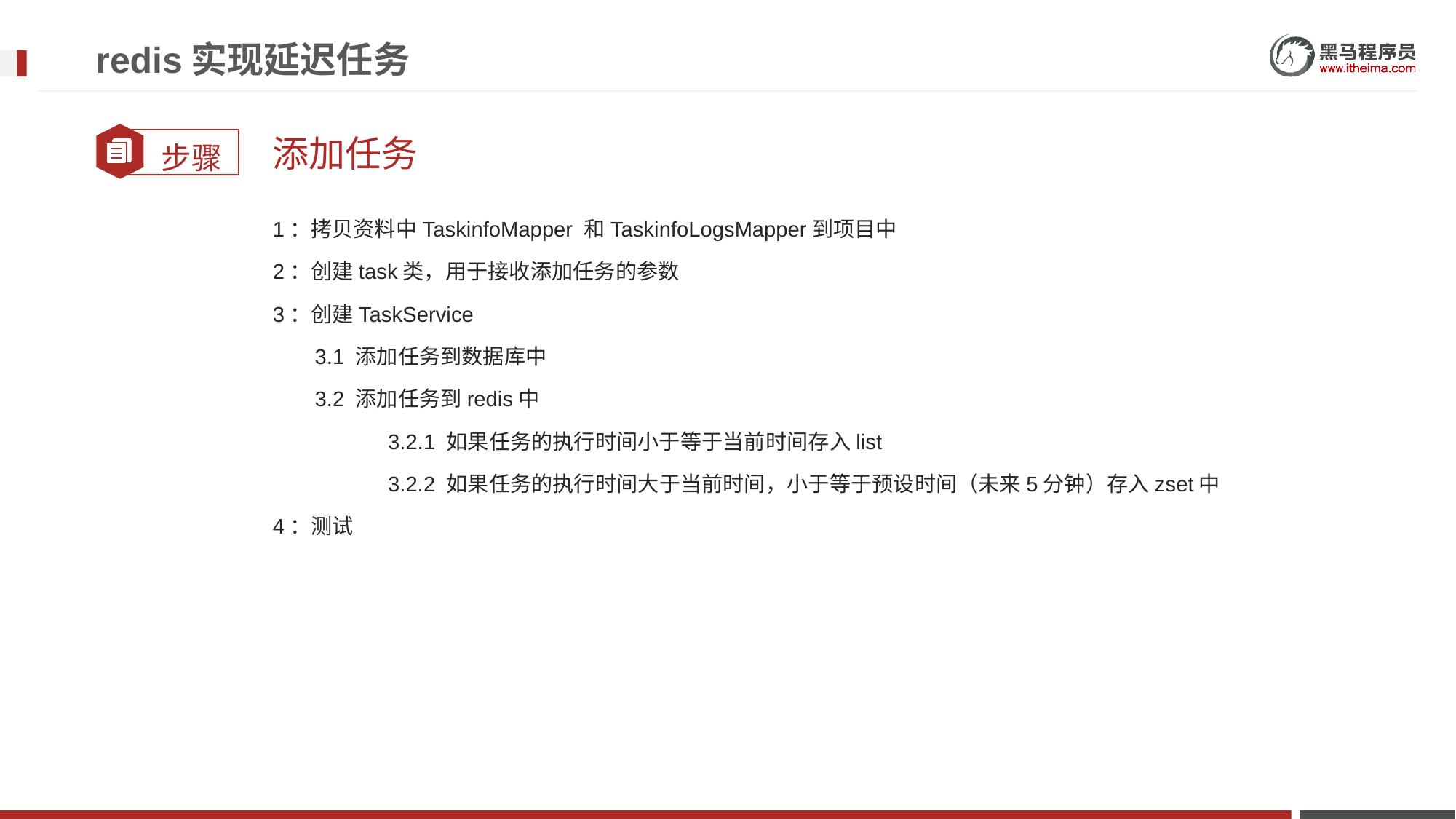

# redis实现延迟任务
添加任务
1：拷贝资料中TaskinfoMapper 和TaskinfoLogsMapper到项目中
2：创建task类，用于接收添加任务的参数
3：创建TaskService
       3.1 添加任务到数据库中
       3.2 添加任务到redis中
	 3.2.1 如果任务的执行时间小于等于当前时间存入list
	 3.2.2 如果任务的执行时间大于当前时间，小于等于预设时间（未来5分钟）存入zset中
4：测试